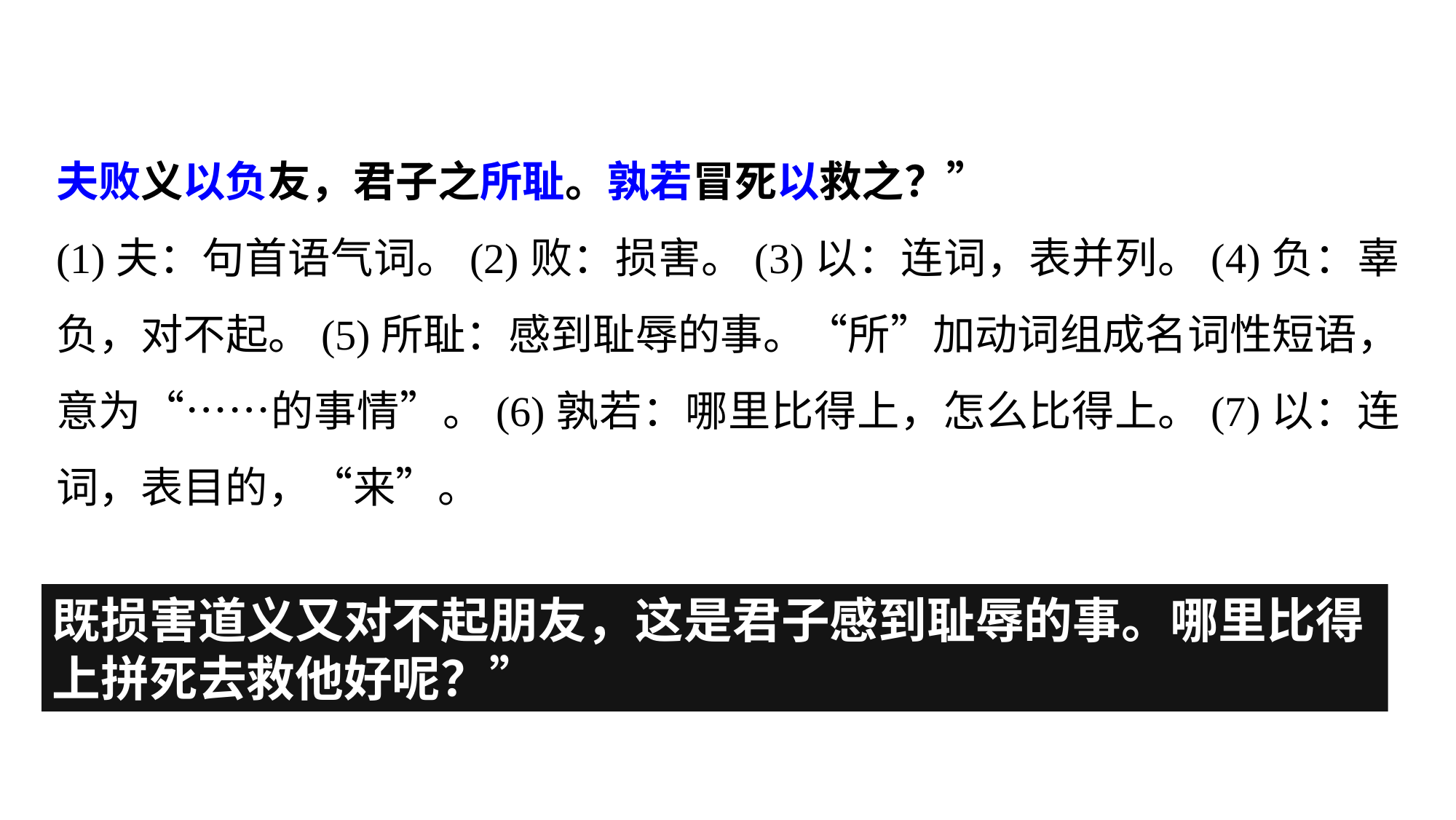

夫败义以负友，君子之所耻。孰若冒死以救之？”
(1)夫：句首语气词。(2)败：损害。(3)以：连词，表并列。(4)负：辜负，对不起。(5)所耻：感到耻辱的事。“所”加动词组成名词性短语，意为“……的事情”。(6)孰若：哪里比得上，怎么比得上。(7)以：连词，表目的，“来”。
既损害道义又对不起朋友，这是君子感到耻辱的事。哪里比得上拼死去救他好呢？”